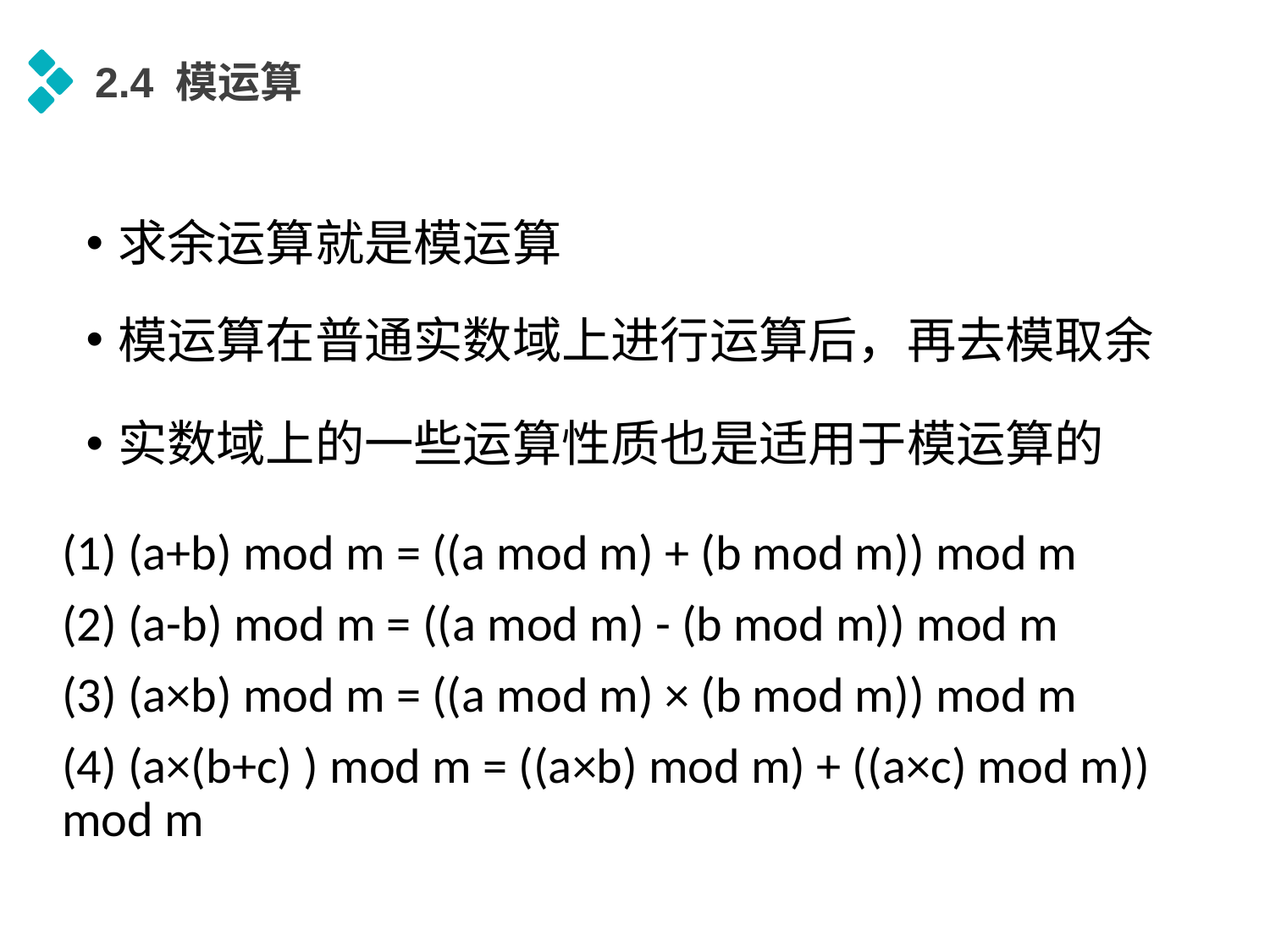

2.4 模运算

求余运算就是模运算
模运算在普通实数域上进行运算后，再去模取余
实数域上的一些运算性质也是适用于模运算的
(1) (a+b) mod m = ((a mod m) + (b mod m)) mod m
(2) (a-b) mod m = ((a mod m) - (b mod m)) mod m
(3) (a×b) mod m = ((a mod m) × (b mod m)) mod m
(4) (a×(b+c) ) mod m = ((a×b) mod m) + ((a×c) mod m)) mod m
延时符